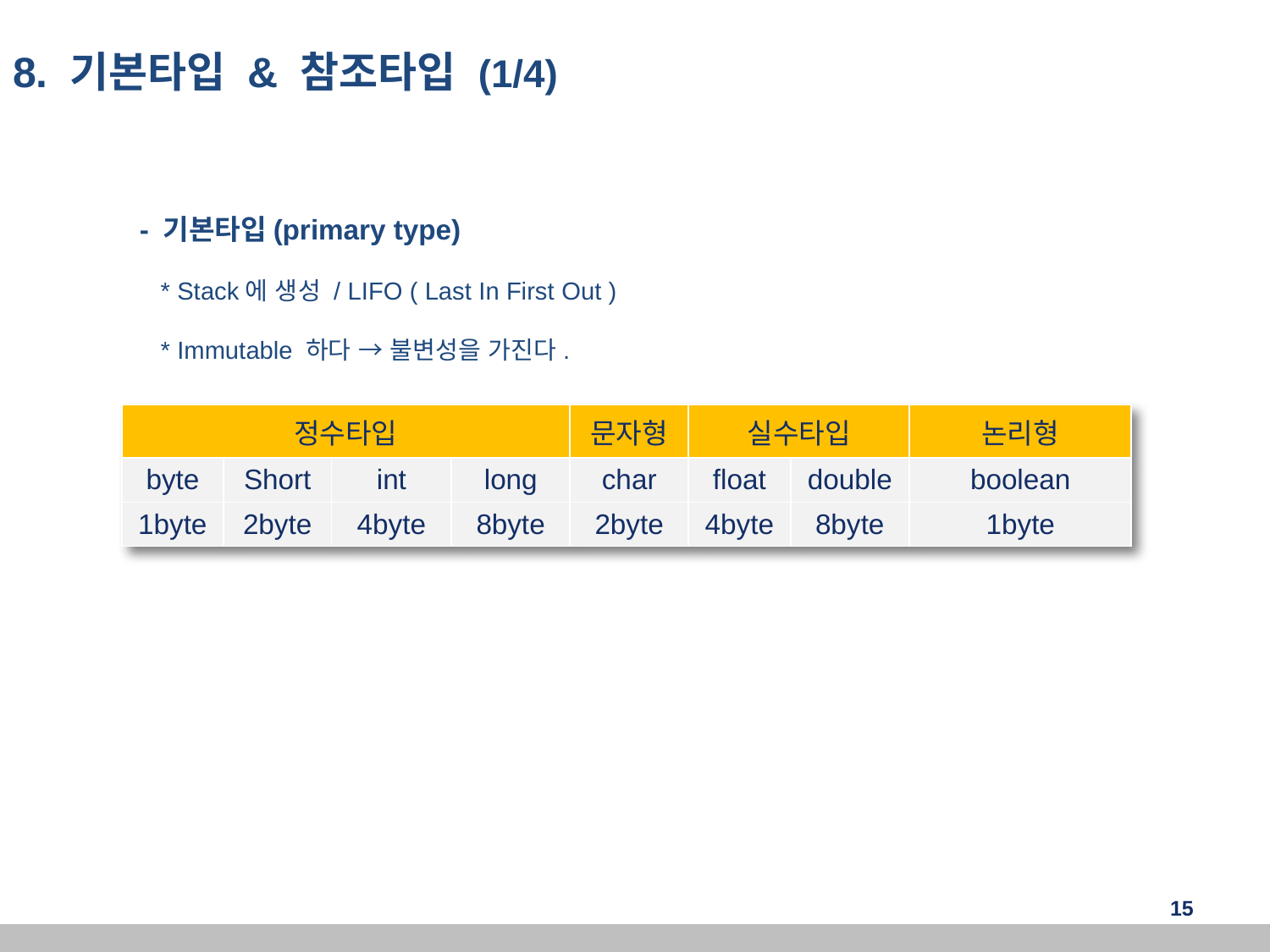

8. 기본타입 & 참조타입 (1/4)

- 기본타입(primary type)

   * Stack에 생성 / LIFO ( Last In First Out )

   * Immutable 하다 → 불변성을 가진다.

| 정수타입 |  |  |  | 문자형 | 실수타입 |  | 논리형 |
| --- | --- | --- | --- | --- | --- | --- | --- |
| byte | Short | int | long | char | float | double | boolean |
| 1byte | 2byte | 4byte | 8byte | 2byte | 4byte | 8byte | 1byte |
15